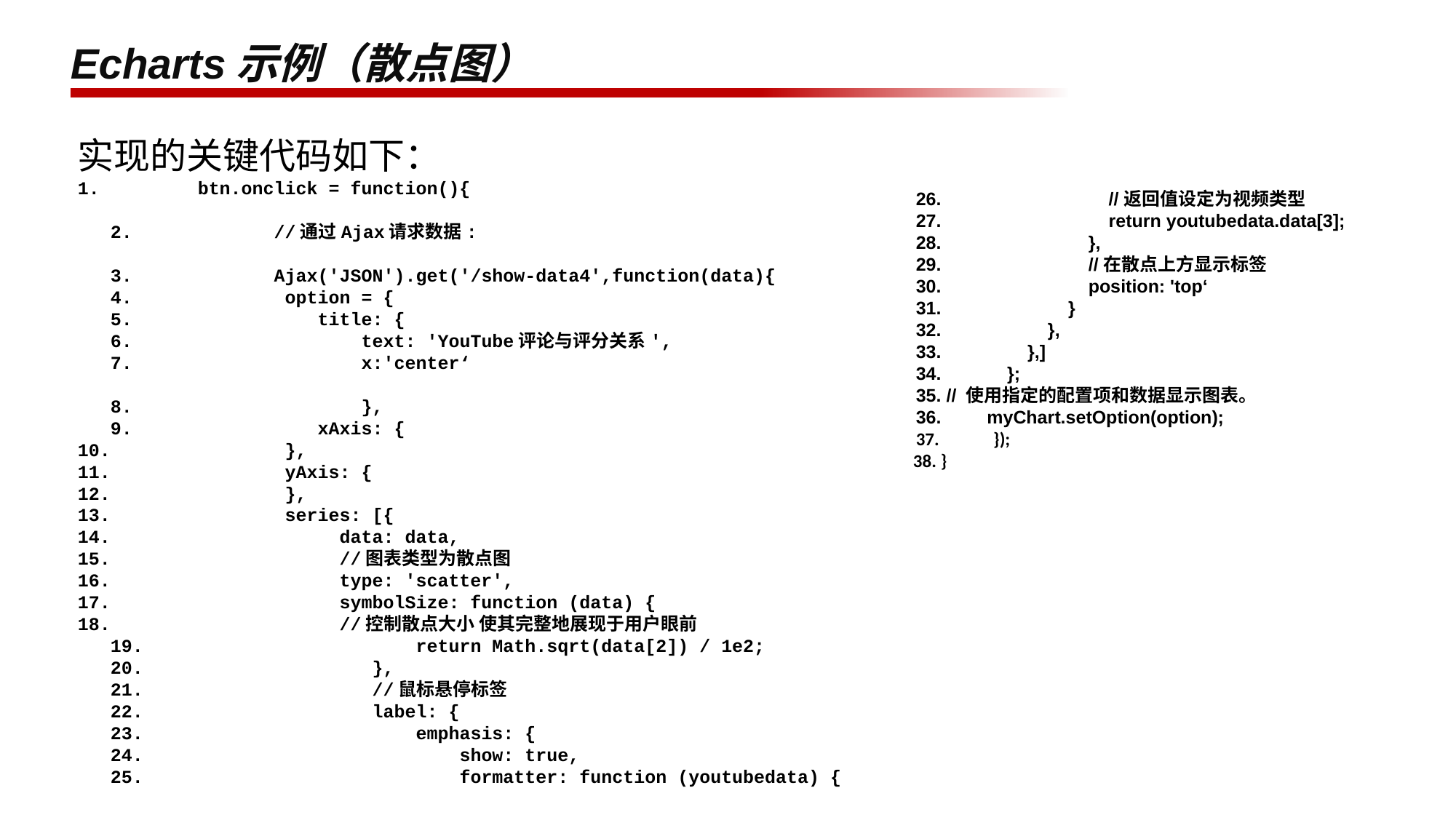

# Echarts示例（散点图）

实现的关键代码如下：
1.         btn.onclick = function(){
   2.             //通过Ajax请求数据:
   3.             Ajax('JSON').get('/show-data4',function(data){
   4.              option = {
   5.                 title: {
   6.                     text: 'YouTube评论与评分关系',
   7.                     x:'center‘
   8.                     },
   9.                 xAxis: {
10.                },
11.                yAxis: {
12.                },
13.                series: [{
14.                     data: data,
15.                     //图表类型为散点图
16.                     type: 'scatter',
17.                     symbolSize: function (data) {
18.                     //控制散点大小 使其完整地展现于用户眼前
   19.                         return Math.sqrt(data[2]) / 1e2;
   20.                     },
   21.                     //鼠标悬停标签
   22.                     label: {
   23.                         emphasis: {
   24.                             show: true,
   25.                             formatter: function (youtubedata) {
   26.                                 //返回值设定为视频类型
   27.                                 return youtubedata.data[3];
   28.                             },
   29.                             //在散点上方显示标签
   30.                             position: 'top‘
   31.                         }
   32.                     },
   33.                 },]
   34.             };
   35. // 使用指定的配置项和数据显示图表。
   36.         myChart.setOption(option);
   37.             });
   38. }